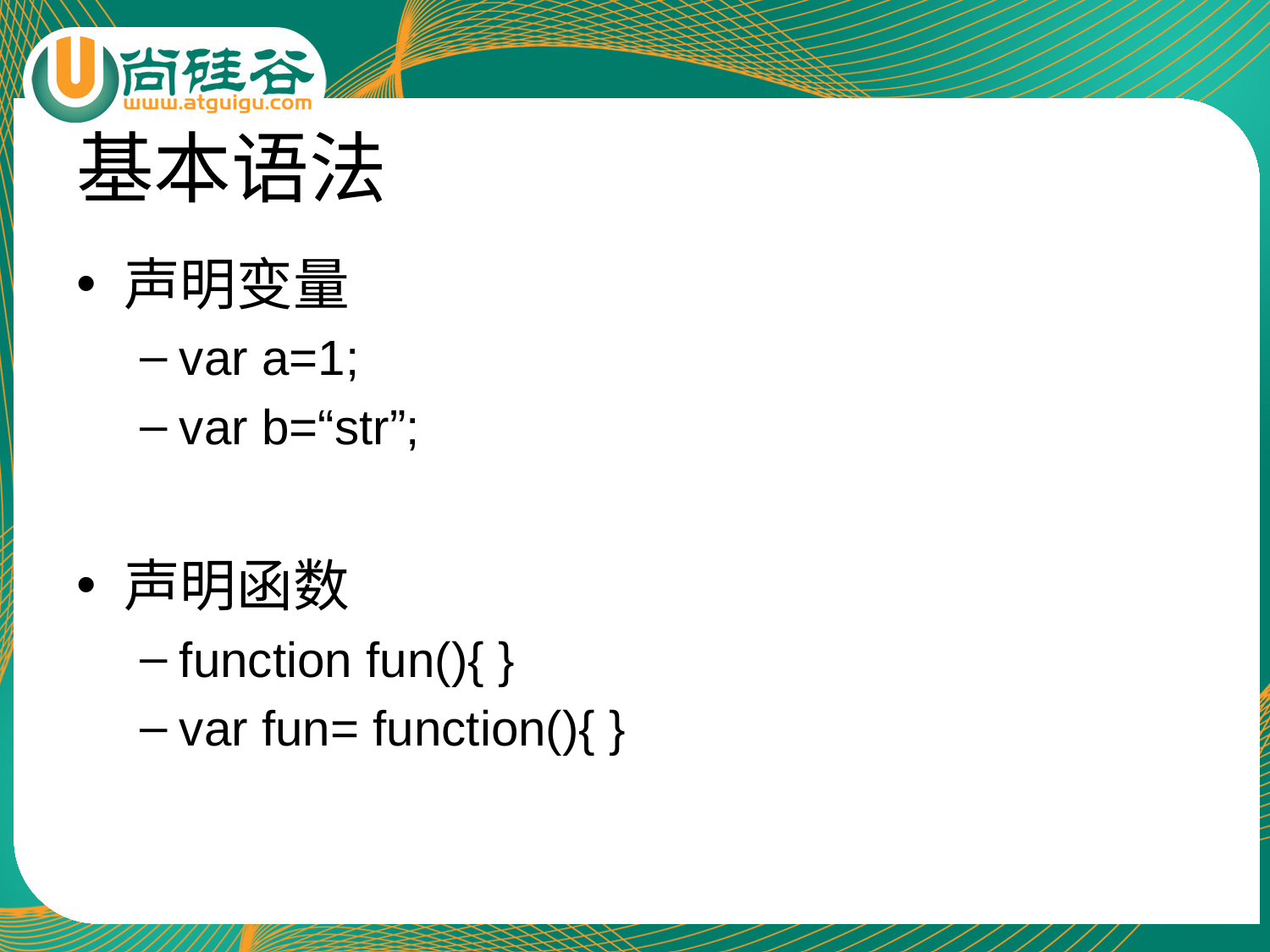

# 基本语法
声明变量
var a=1;
var b=“str”;

声明函数
function fun(){ }
var fun= function(){ }